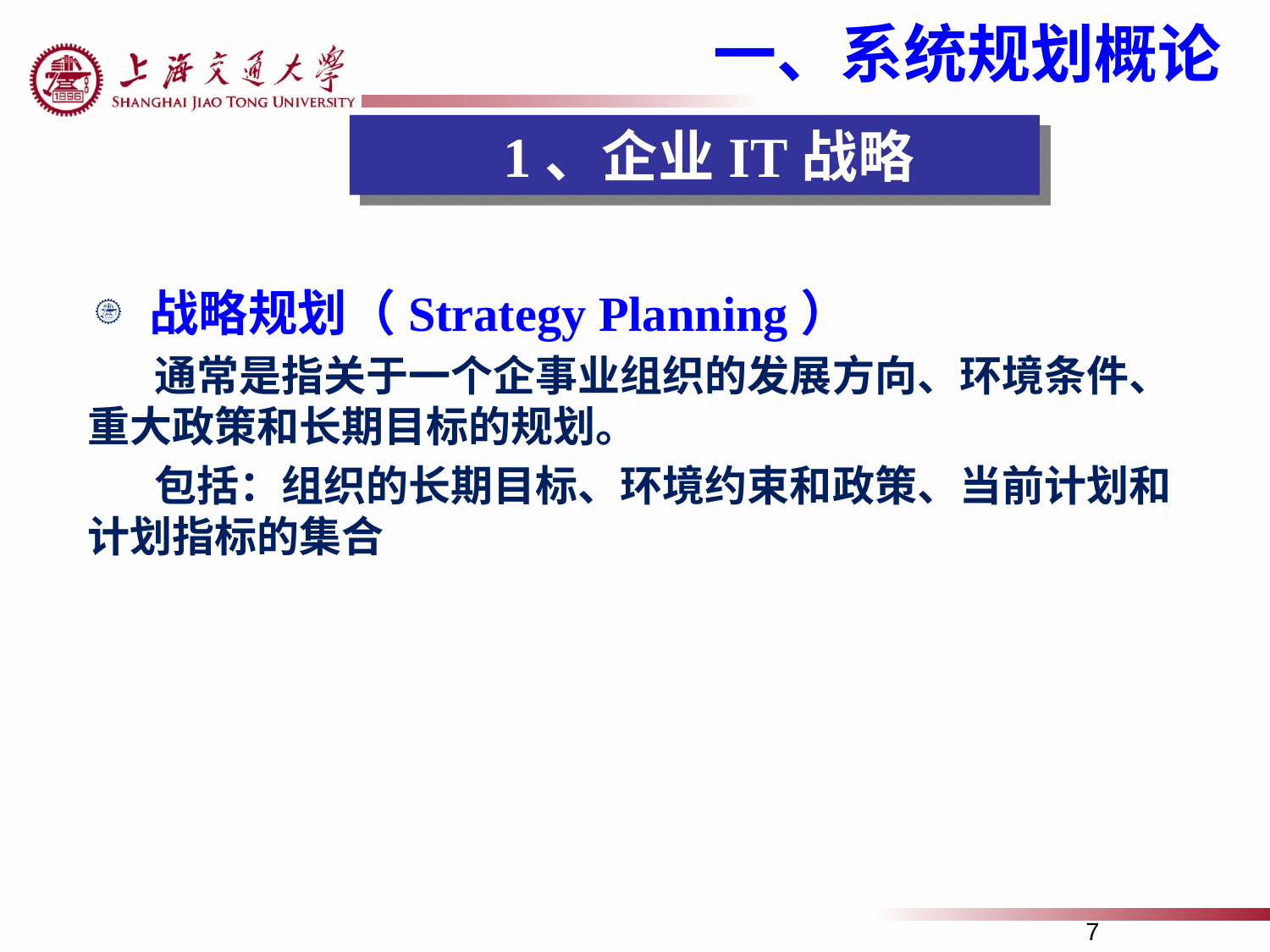

一、系统规划概论
  1、企业IT战略
战略规划（Strategy Planning）
      通常是指关于一个企事业组织的发展方向、环境条件、重大政策和长期目标的规划。
      包括：组织的长期目标、环境约束和政策、当前计划和计划指标的集合
7